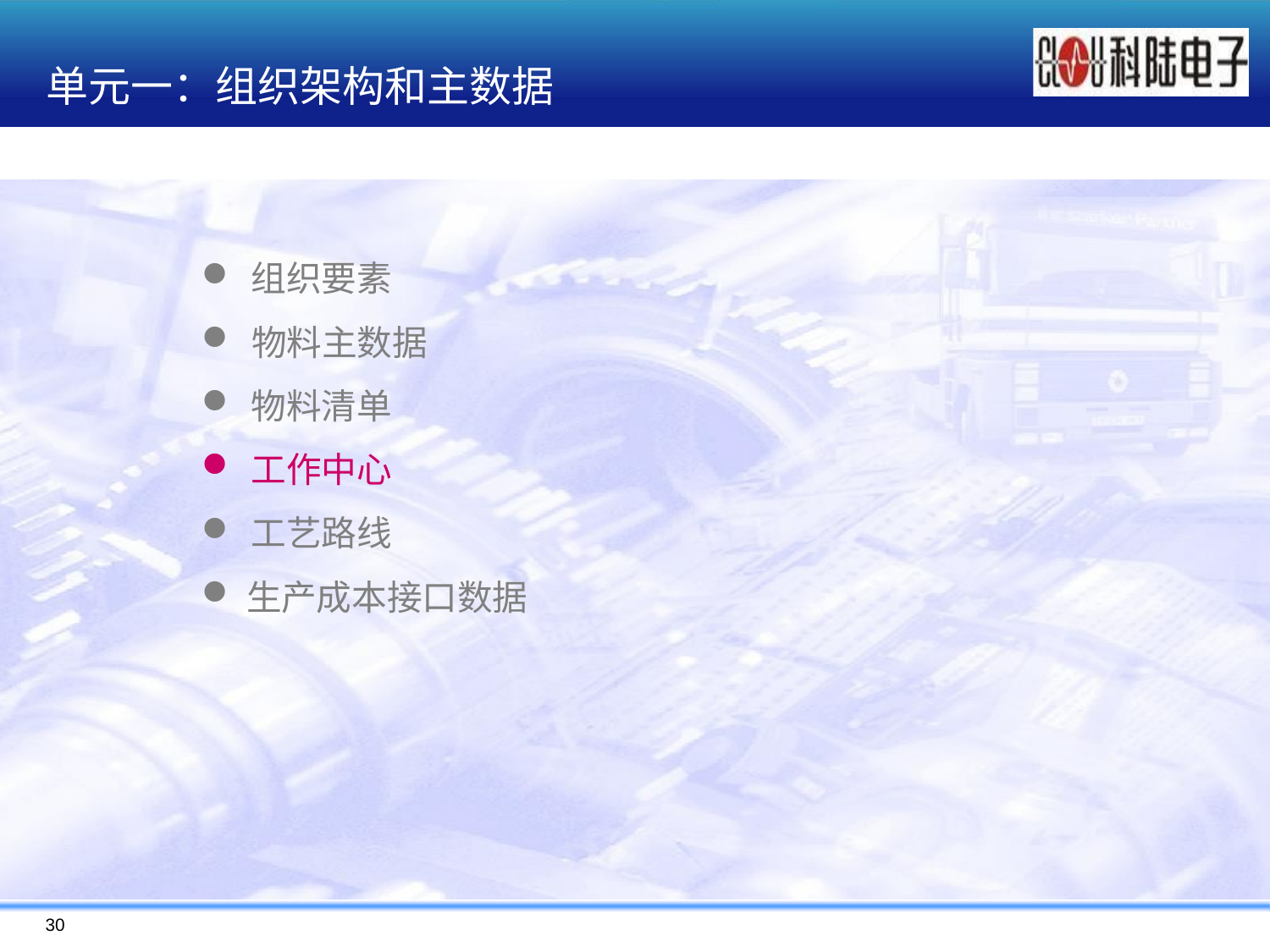

# 单元一：组织架构和主数据

组织要素
物料主数据
物料清单
工作中心
工艺路线
生产成本接口数据

30